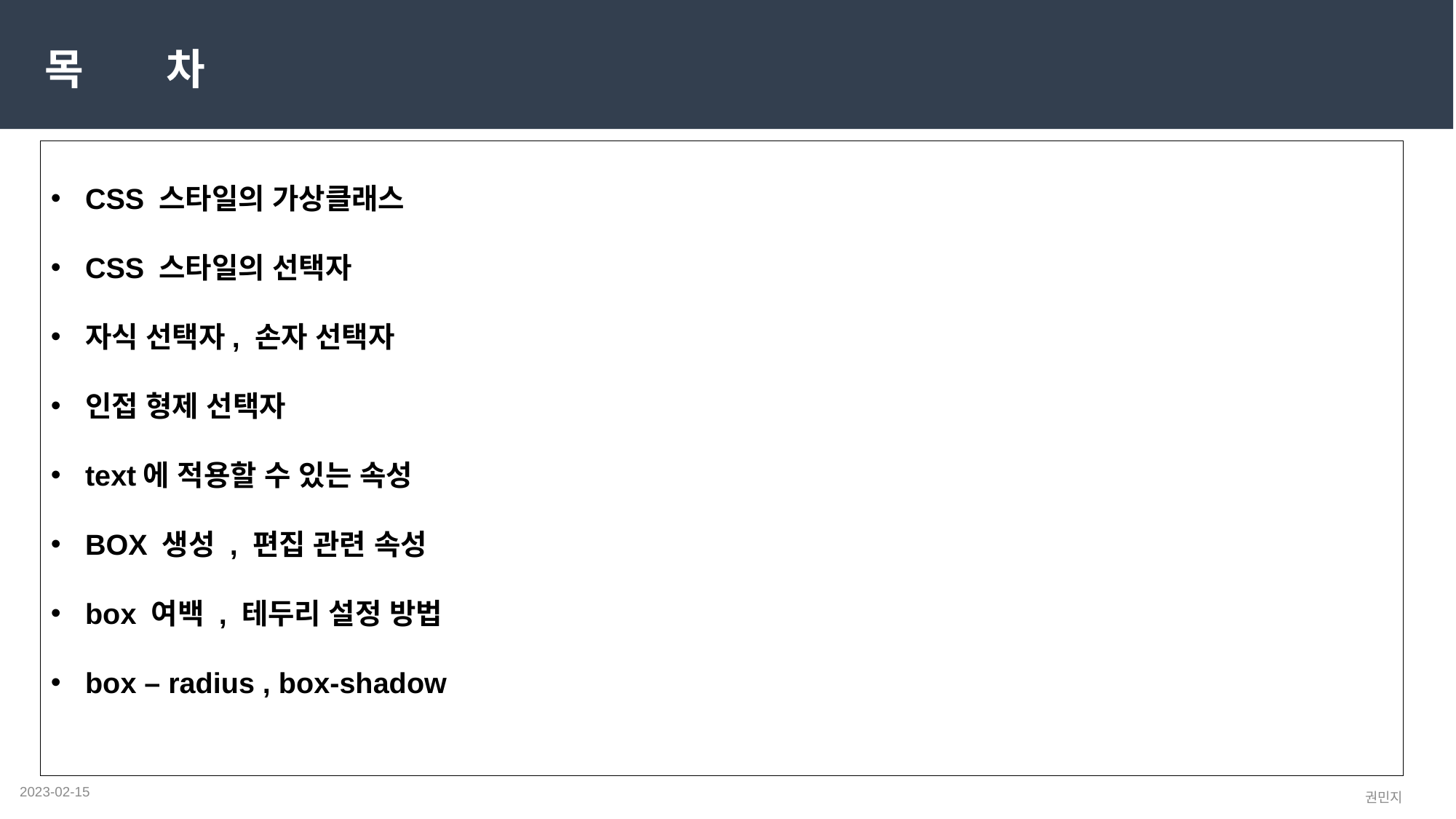

목       차
CSS 스타일의 가상클래스
CSS 스타일의 선택자
자식 선택자, 손자 선택자
인접 형제 선택자
text에 적용할 수 있는 속성
BOX 생성 , 편집 관련 속성
box 여백 , 테두리 설정 방법
box – radius , box-shadow

2023-02-15
권민지